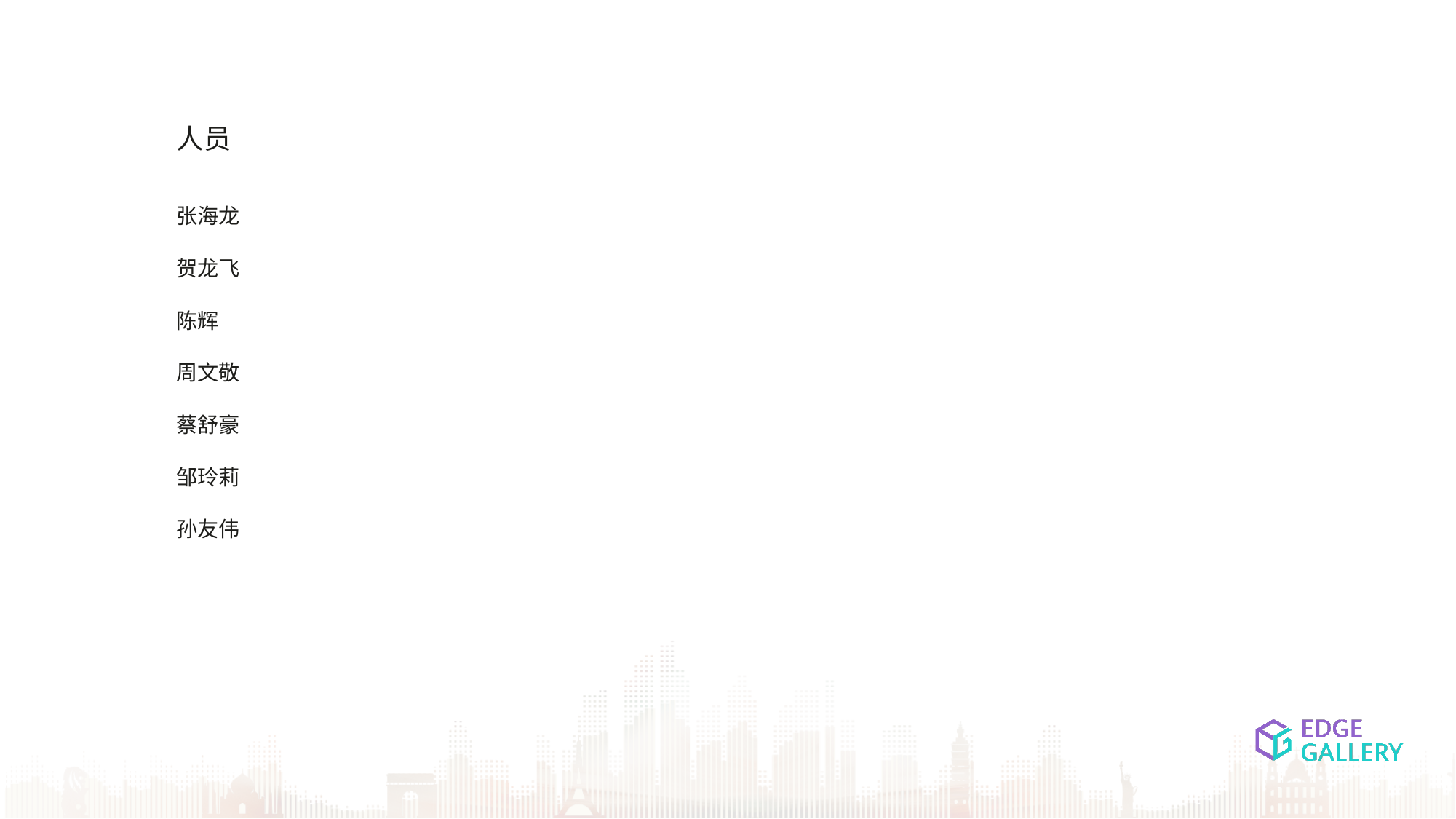

人员
张海龙
贺龙飞
陈辉
周文敬
蔡舒豪
邹玲莉
孙友伟